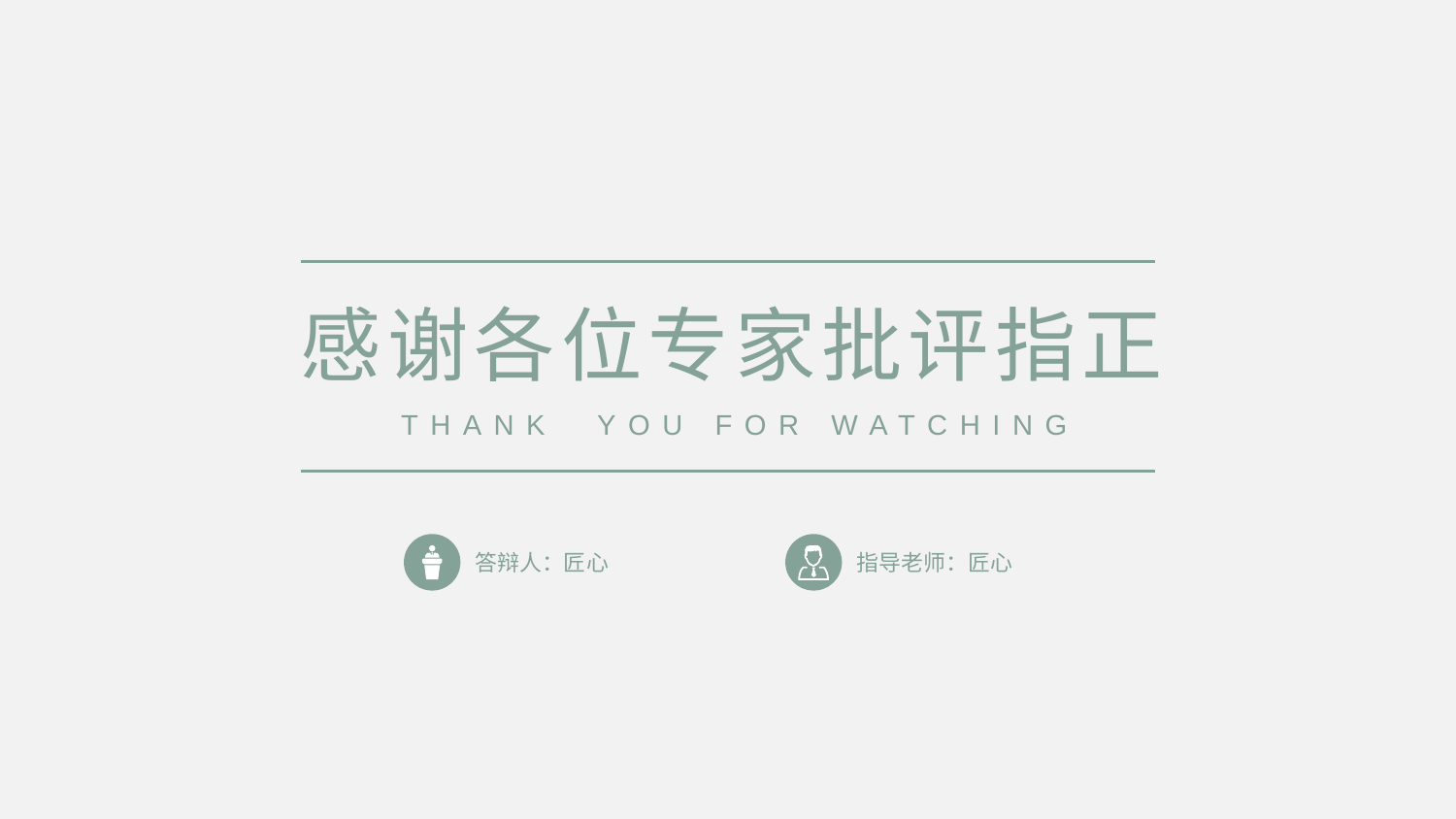

感谢各位专家批评指正
THANK  YOU FOR WATCHING

答辩人：匠心
指导老师：匠心